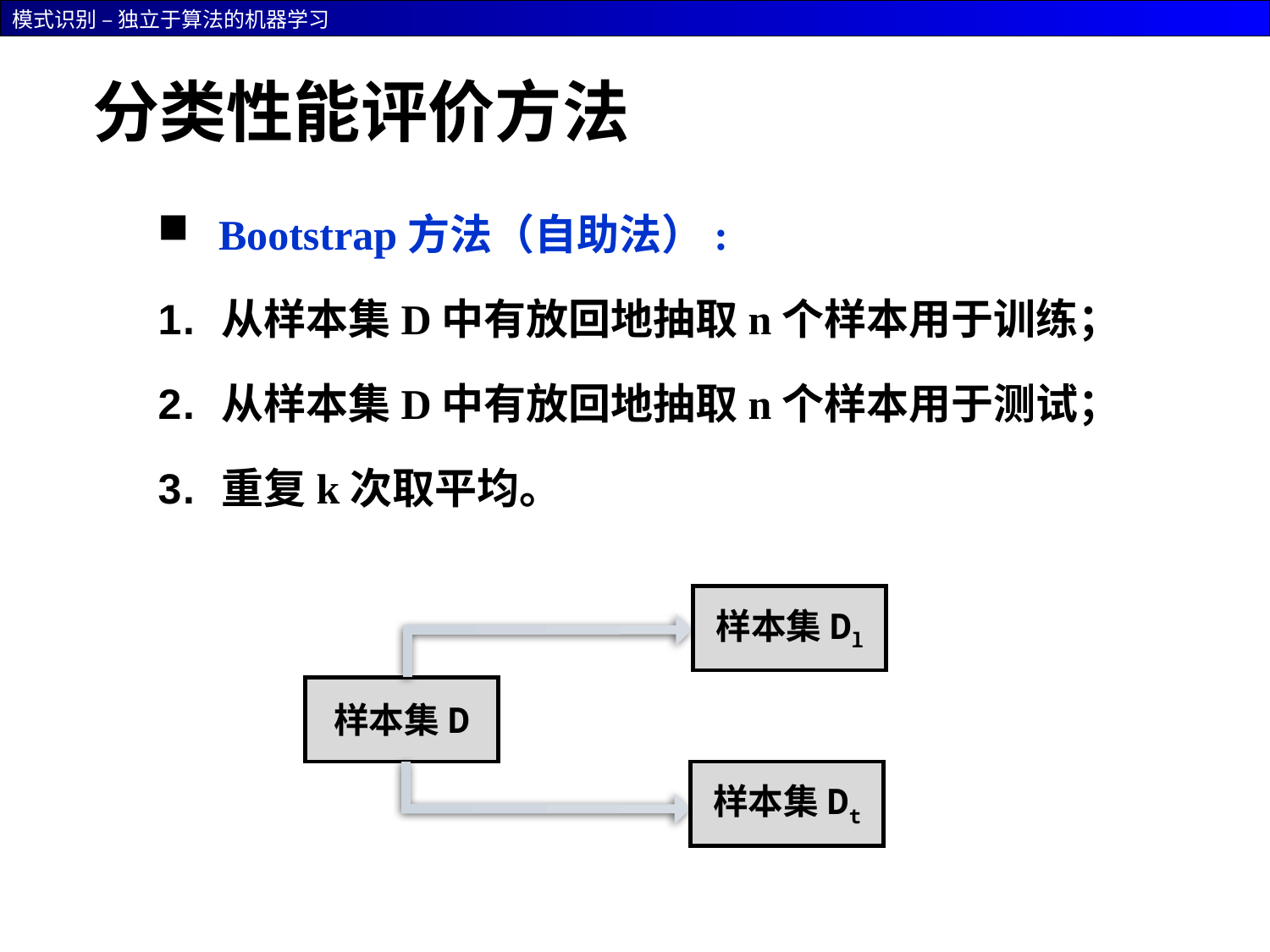

# 分类性能评价方法
Bootstrap方法（自助法）:
从样本集D中有放回地抽取n个样本用于训练；
从样本集D中有放回地抽取n个样本用于测试；
重复k次取平均。

样本集Dl

样本集D
样本集Dt